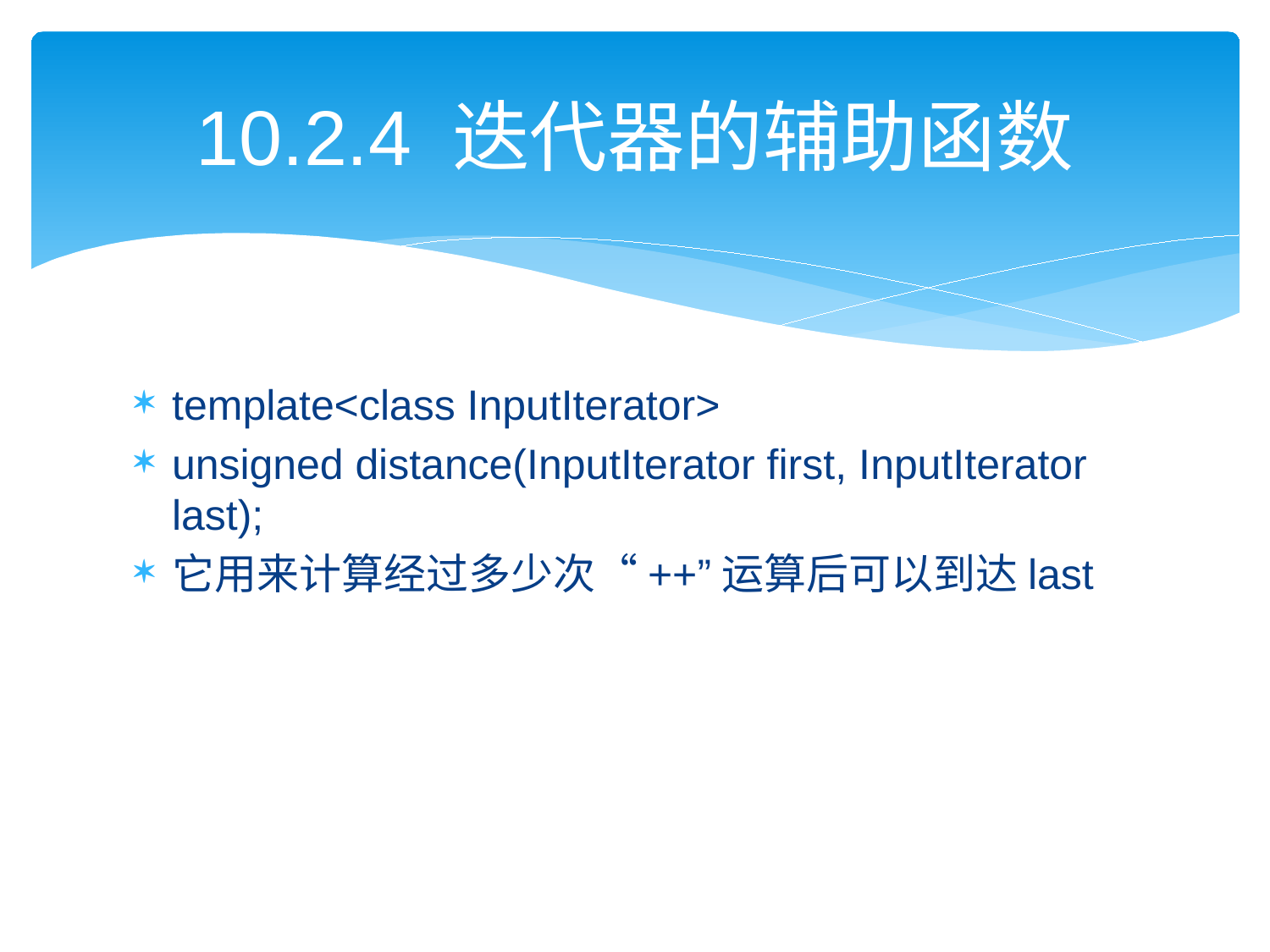

# 10.2.4 迭代器的辅助函数
template<class InputIterator>
unsigned distance(InputIterator first, InputIterator last);
它用来计算经过多少次“++”运算后可以到达last